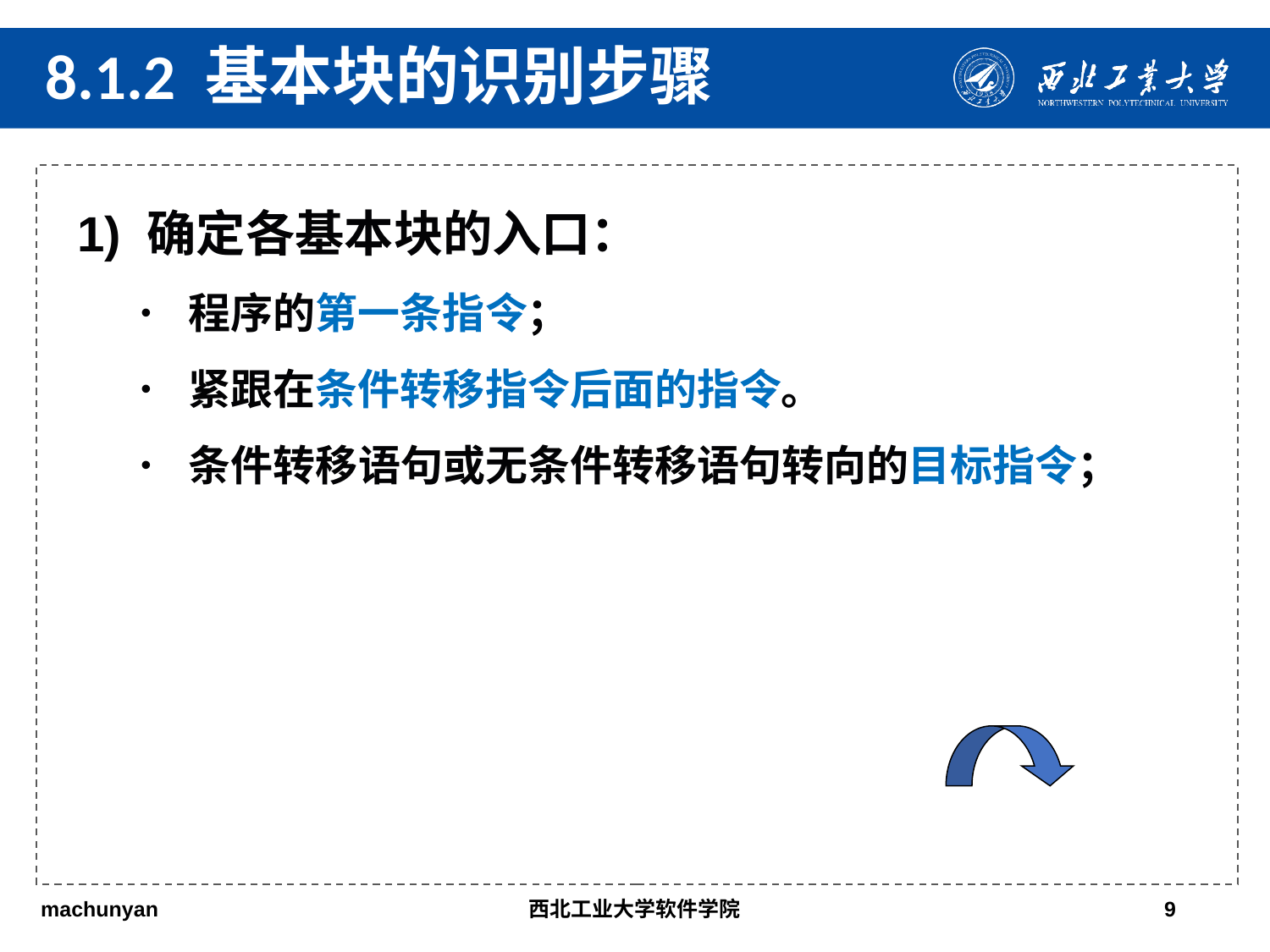

8.1.2 基本块的识别步骤
1) 确定各基本块的入口：
程序的第一条指令；
紧跟在条件转移指令后面的指令。
条件转移语句或无条件转移语句转向的目标指令；